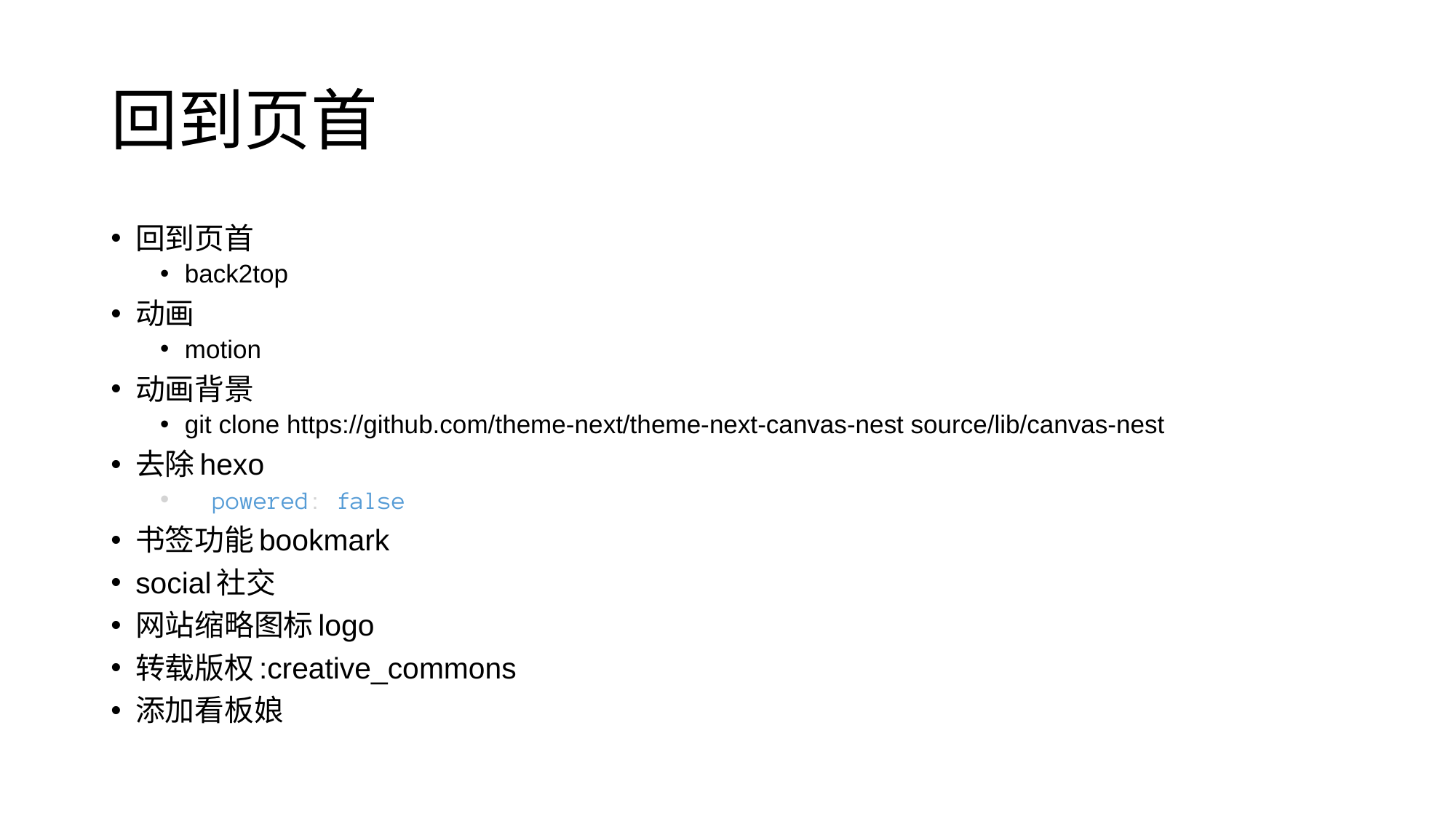

# 回到页首
回到页首
back2top
动画
motion
动画背景
git clone https://github.com/theme-next/theme-next-canvas-nest source/lib/canvas-nest
去除hexo
  powered: false
书签功能bookmark
social社交
网站缩略图标logo
转载版权:creative_commons
添加看板娘